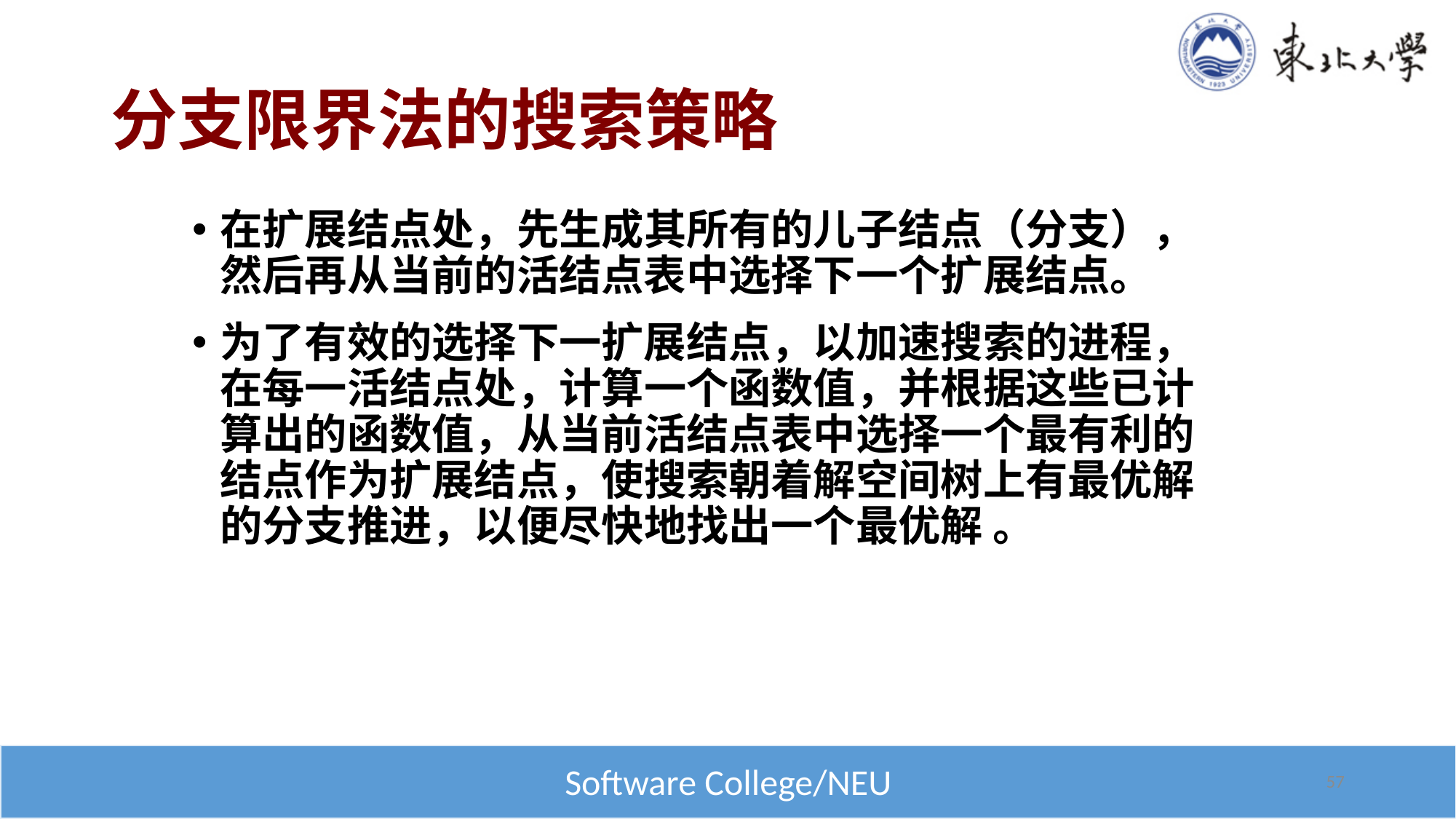

# 分支限界法的搜索策略

在扩展结点处，先生成其所有的儿子结点（分支），然后再从当前的活结点表中选择下一个扩展结点。
为了有效的选择下一扩展结点，以加速搜索的进程，在每一活结点处，计算一个函数值，并根据这些已计算出的函数值，从当前活结点表中选择一个最有利的结点作为扩展结点，使搜索朝着解空间树上有最优解的分支推进，以便尽快地找出一个最优解 。

57